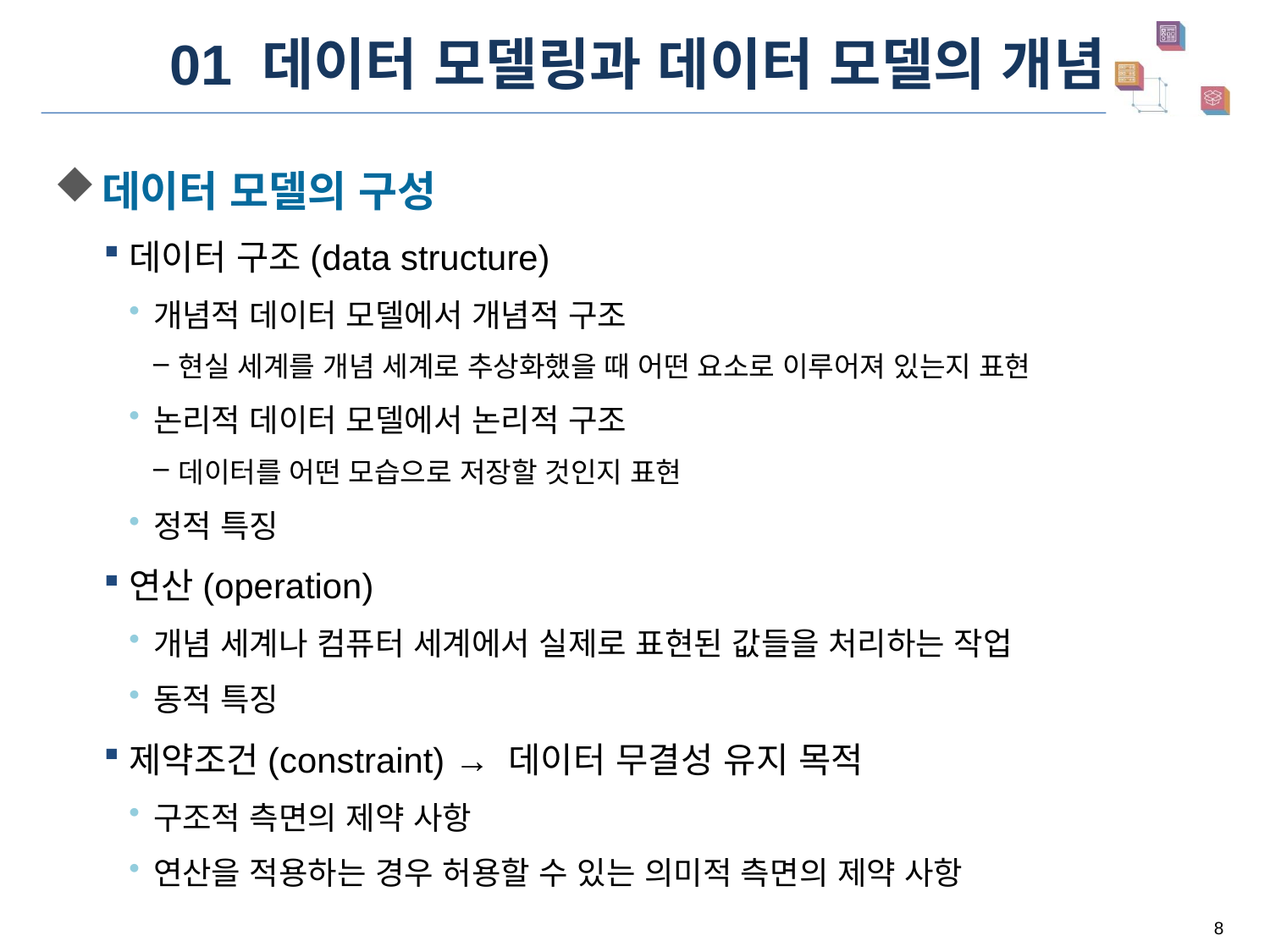

# 01 데이터 모델링과 데이터 모델의 개념
데이터 모델의 구성
데이터 구조(data structure)
개념적 데이터 모델에서 개념적 구조
현실 세계를 개념 세계로 추상화했을 때 어떤 요소로 이루어져 있는지 표현
논리적 데이터 모델에서 논리적 구조
데이터를 어떤 모습으로 저장할 것인지 표현
정적 특징
연산(operation)
개념 세계나 컴퓨터 세계에서 실제로 표현된 값들을 처리하는 작업
동적 특징
제약조건(constraint) → 데이터 무결성 유지 목적
구조적 측면의 제약 사항
연산을 적용하는 경우 허용할 수 있는 의미적 측면의 제약 사항